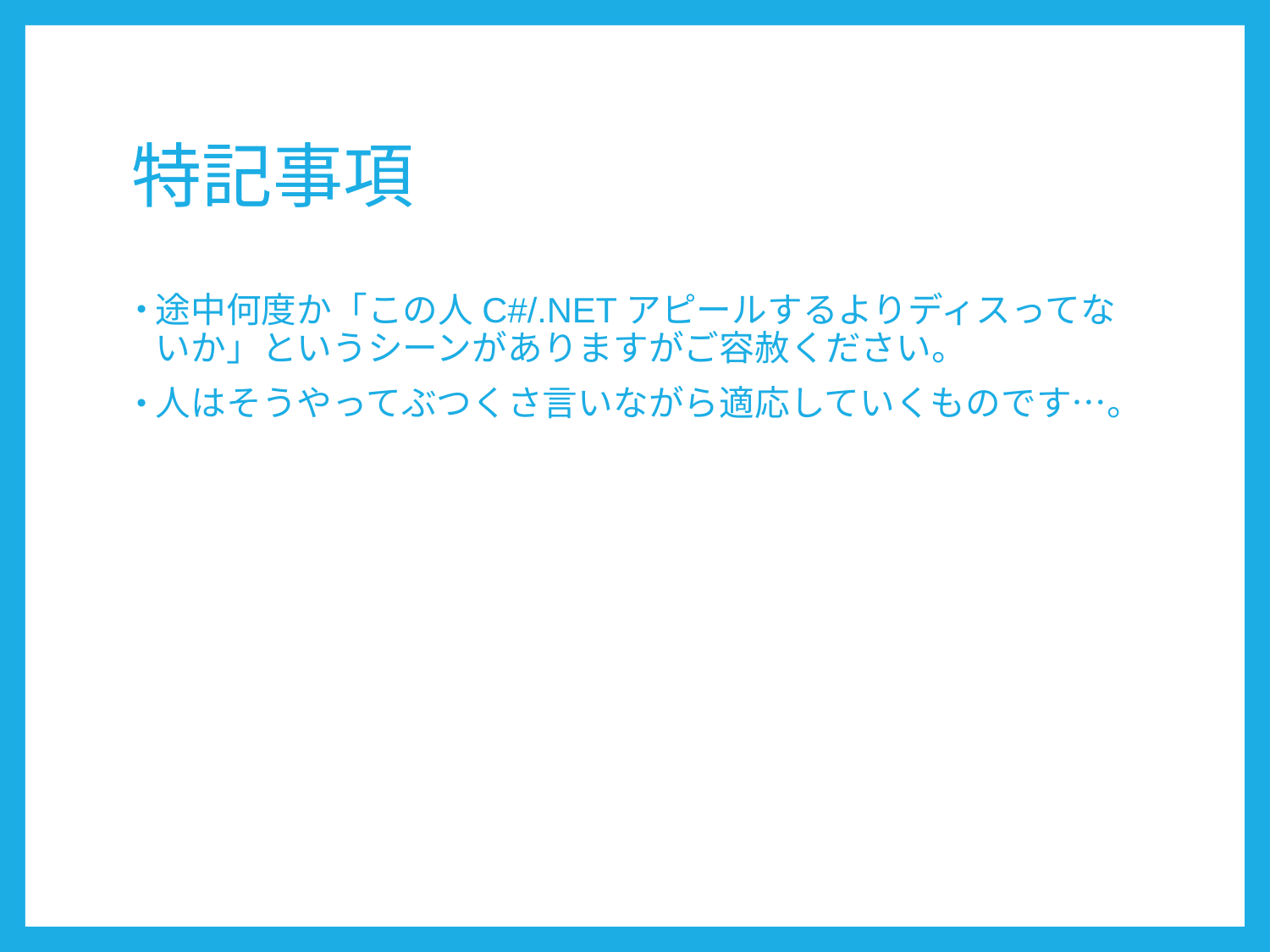

# 特記事項
途中何度か「この人C#/.NETアピールするよりディスってないか」というシーンがありますがご容赦ください。
人はそうやってぶつくさ言いながら適応していくものです…。